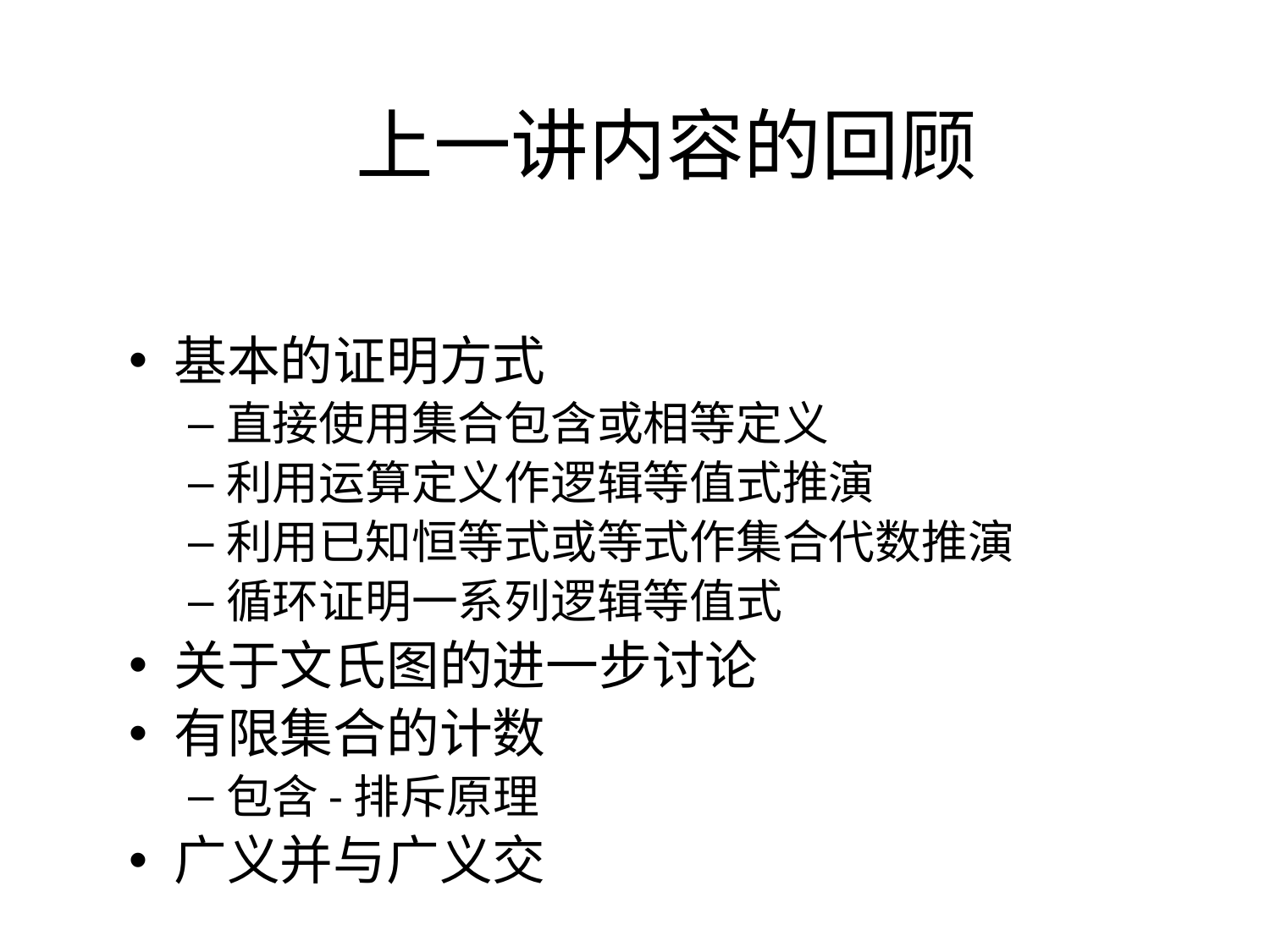

# 上一讲内容的回顾
基本的证明方式
直接使用集合包含或相等定义
利用运算定义作逻辑等值式推演
利用已知恒等式或等式作集合代数推演
循环证明一系列逻辑等值式
关于文氏图的进一步讨论
有限集合的计数
包含-排斥原理
广义并与广义交